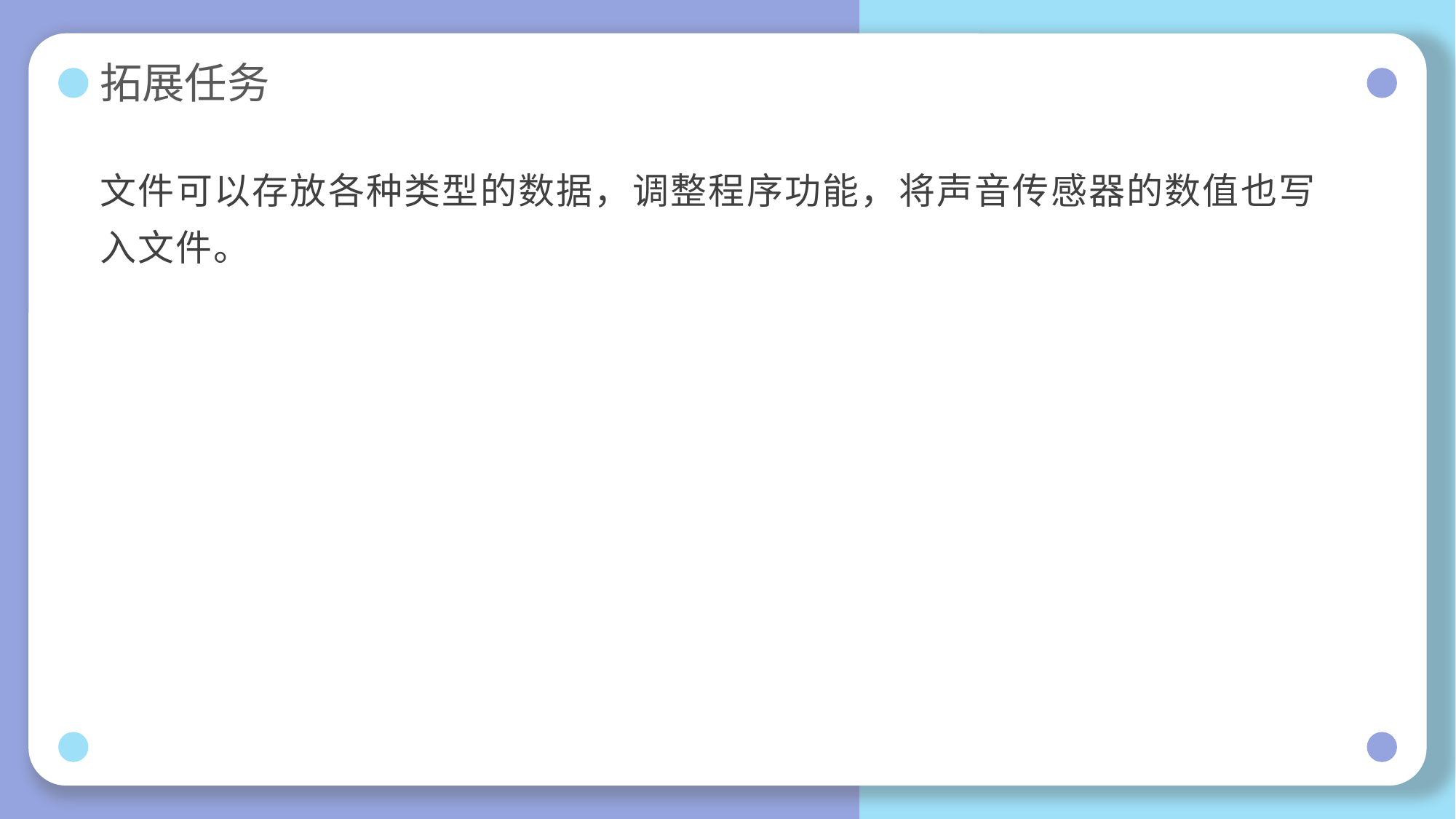

# 拓展任务
文件可以存放各种类型的数据，调整程序功能，将声音传感器的数值也写入文件。